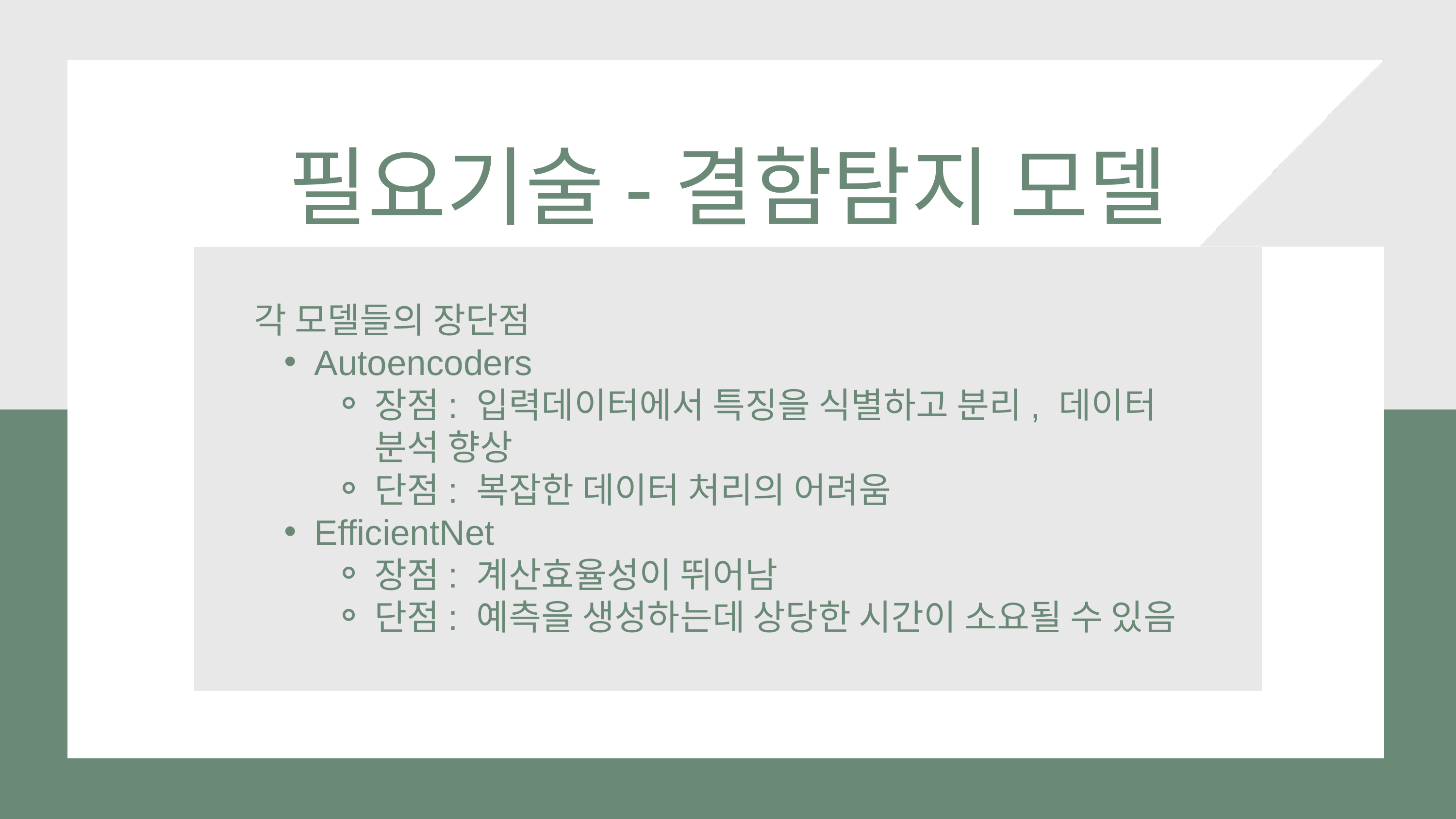

필요기술-결함탐지 모델

각 모델들의 장단점
Autoencoders
장점: 입력데이터에서 특징을 식별하고 분리, 데이터 분석 향상
단점: 복잡한 데이터 처리의 어려움
EfficientNet
장점: 계산효율성이 뛰어남
단점: 예측을 생성하는데 상당한 시간이 소요될 수 있음